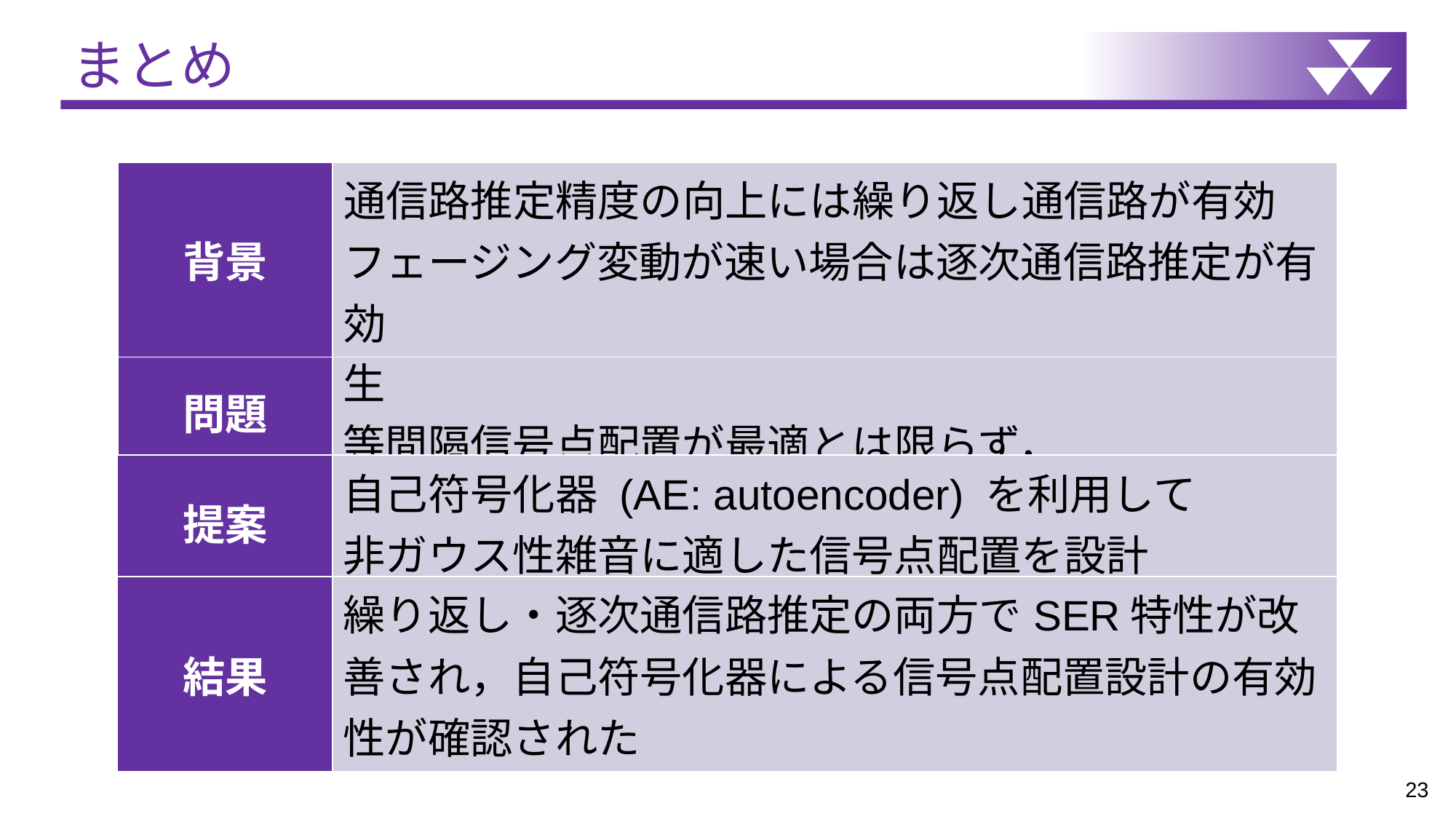

# まとめ
| 背景 | 通信路推定精度の向上には繰り返し通信路が有効 フェージング変動が速い場合は逐次通信路推定が有効 |
| --- | --- |
| 問題 | 送信信号の判定誤りにより非白色ガウス性雑音が発生 等間隔信号点配置が最適とは限らず， 最適信号点配置の解析的な設計は困難 |
| --- | --- |
| 提案 | 自己符号化器 (AE: autoencoder) を利用して 非ガウス性雑音に適した信号点配置を設計 |
| --- | --- |
| 結果 | 繰り返し・逐次通信路推定の両方でSER特性が改善され，自己符号化器による信号点配置設計の有効性が確認された |
| --- | --- |
23